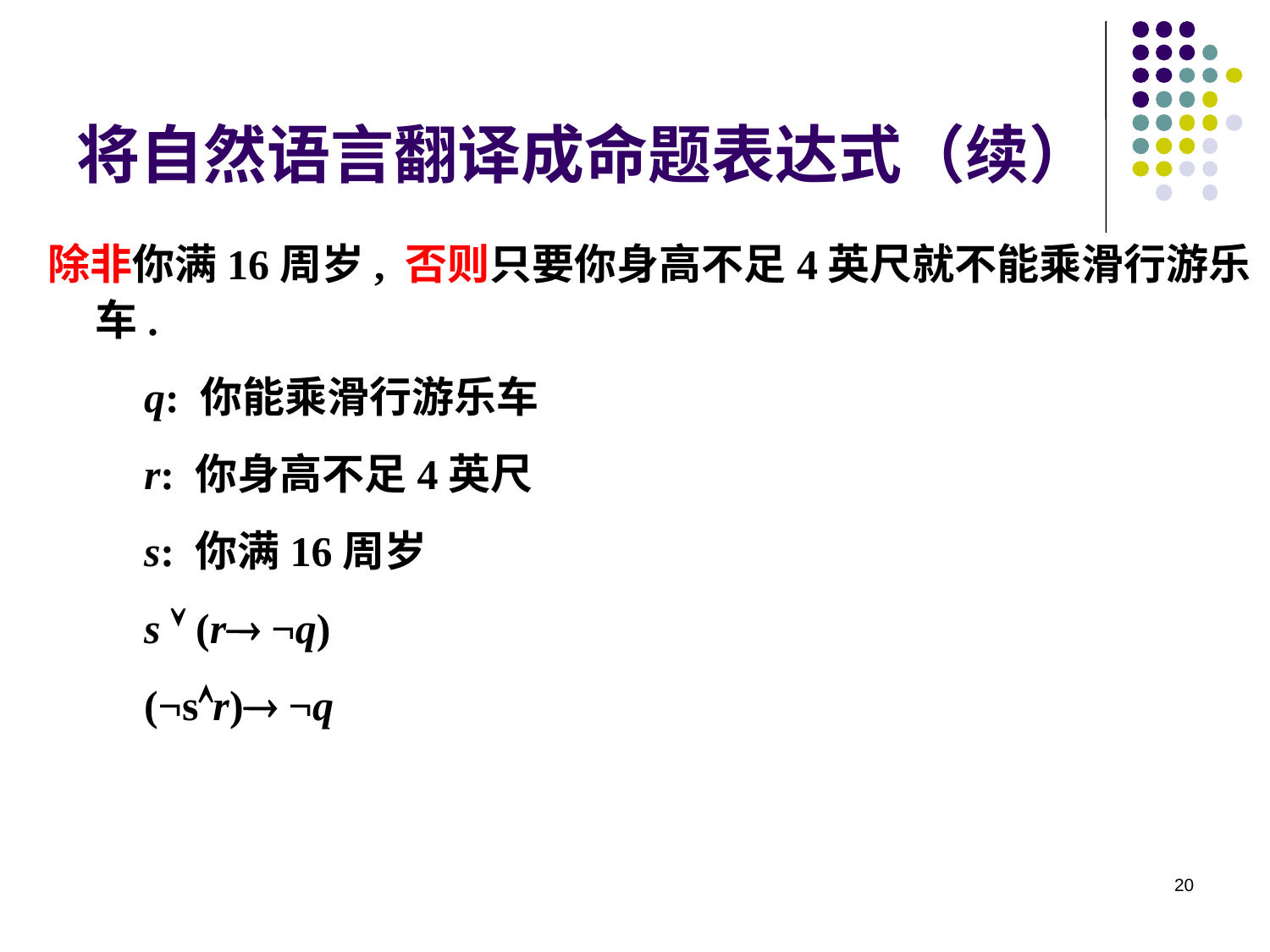

# 将自然语言翻译成命题表达式（续）
除非你满16周岁, 否则只要你身高不足4英尺就不能乘滑行游乐车.
q: 你能乘滑行游乐车
r: 你身高不足4英尺
s: 你满16周岁
s ∨ (r→ ¬q)
(¬s∧r)→ ¬q
20